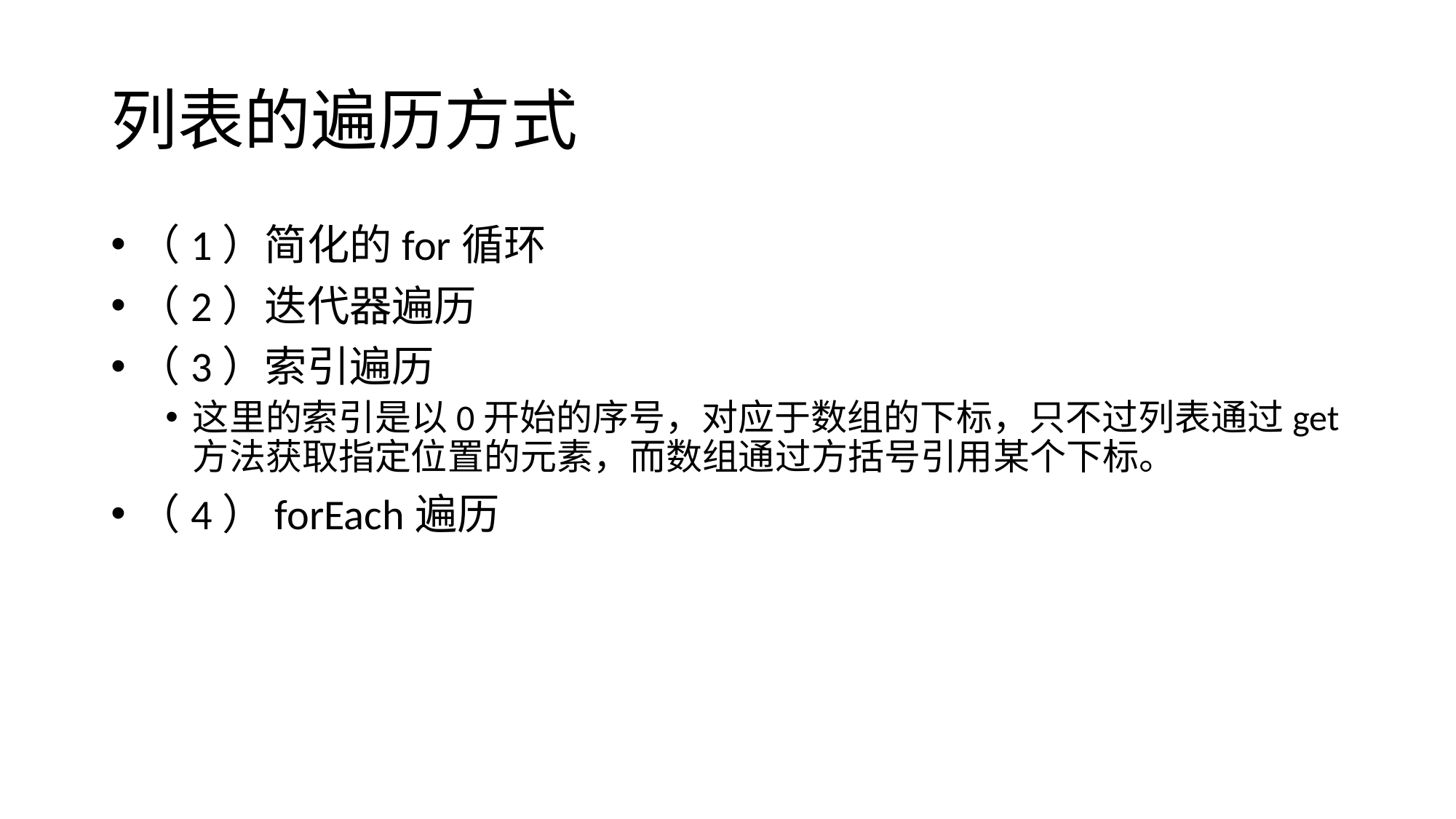

# 列表的遍历方式
（1）简化的for循环
（2）迭代器遍历
（3）索引遍历
这里的索引是以0开始的序号，对应于数组的下标，只不过列表通过get方法获取指定位置的元素，而数组通过方括号引用某个下标。
（4）forEach遍历